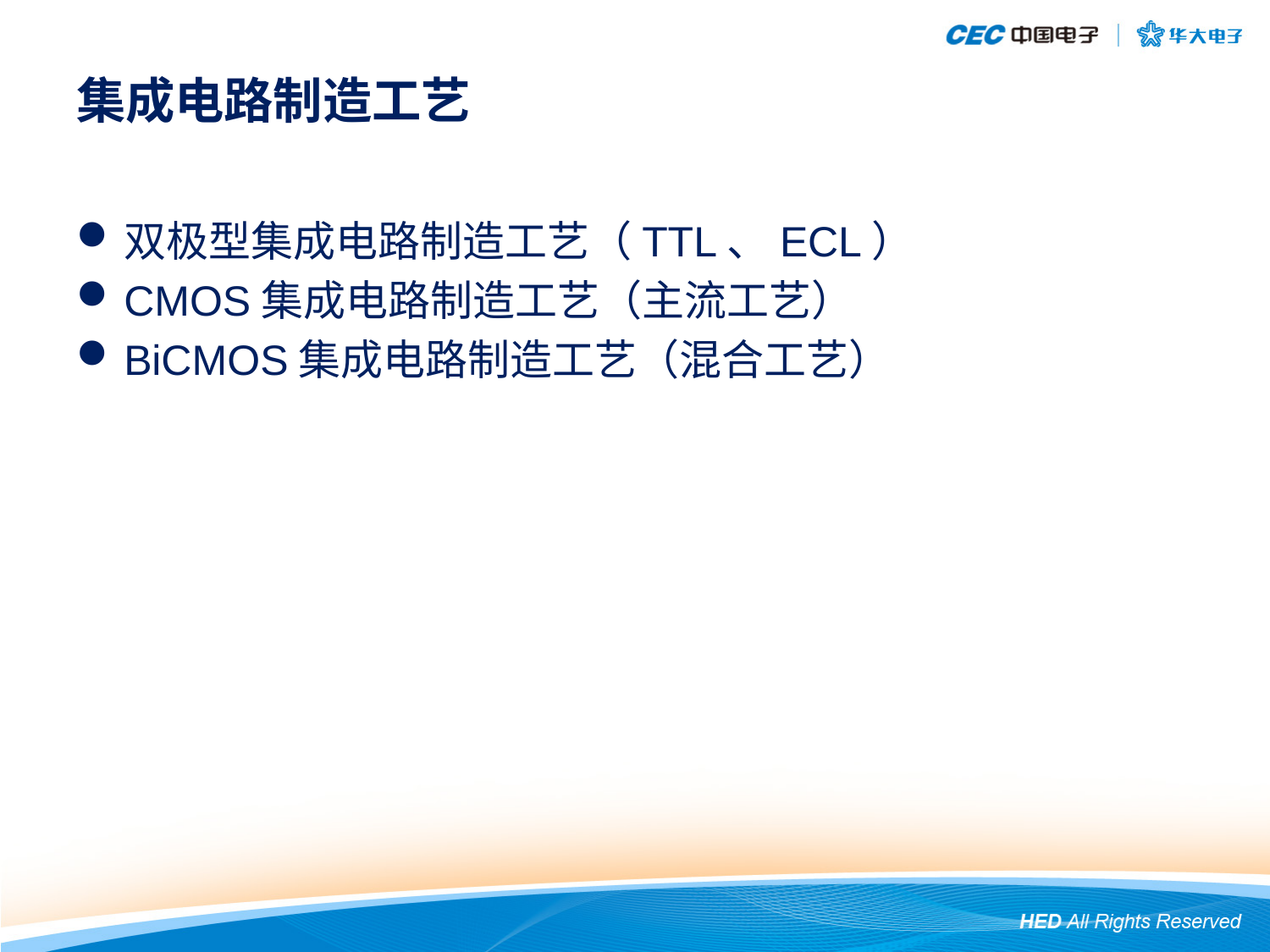

# 集成电路制造工艺
双极型集成电路制造工艺（TTL、ECL）
CMOS集成电路制造工艺（主流工艺）
BiCMOS集成电路制造工艺（混合工艺）